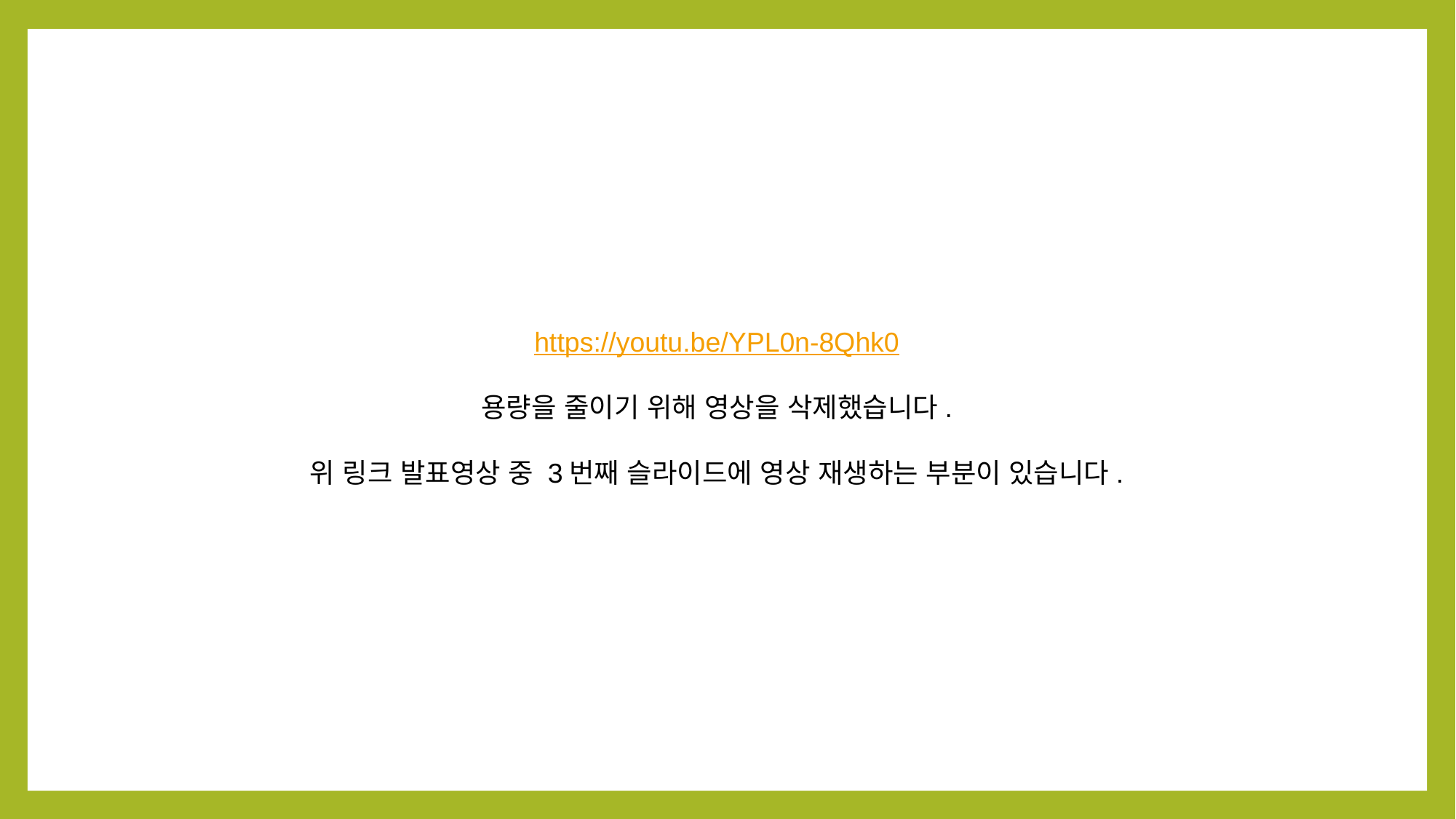

https://youtu.be/YPL0n-8Qhk0

용량을 줄이기 위해 영상을 삭제했습니다.

위 링크 발표영상 중 3번째 슬라이드에 영상 재생하는 부분이 있습니다.